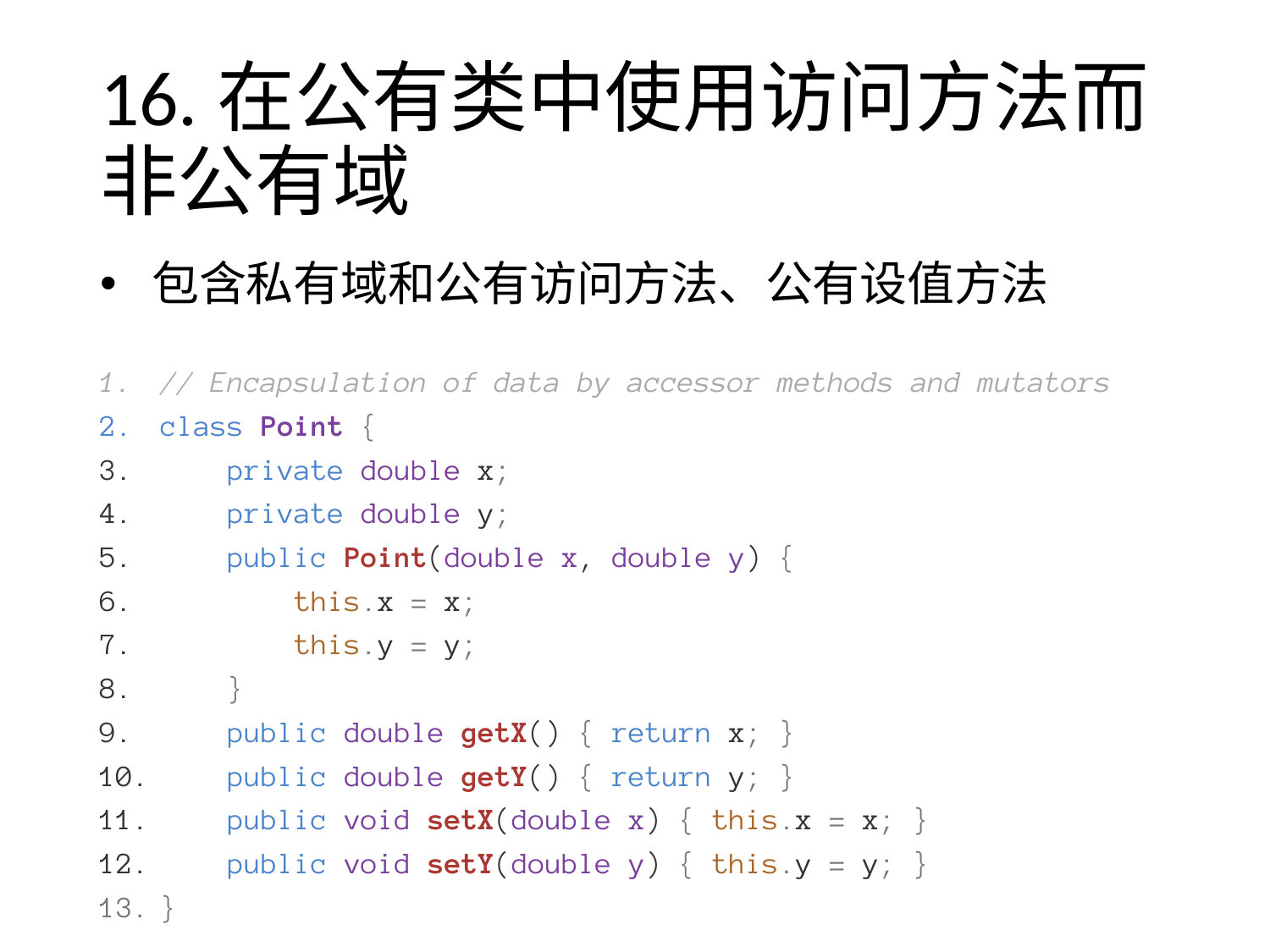

# 16.在公有类中使用访问方法而非公有域
 包含私有域和公有访问方法、公有设值方法

// Encapsulation of data by accessor methods and mutators
class Point {
    private double x;
    private double y;
    public Point(double x, double y) {
        this.x = x;
        this.y = y;
    }
    public double getX() { return x; }
    public double getY() { return y; }
    public void setX(double x) { this.x = x; }
    public void setY(double y) { this.y = y; }
}